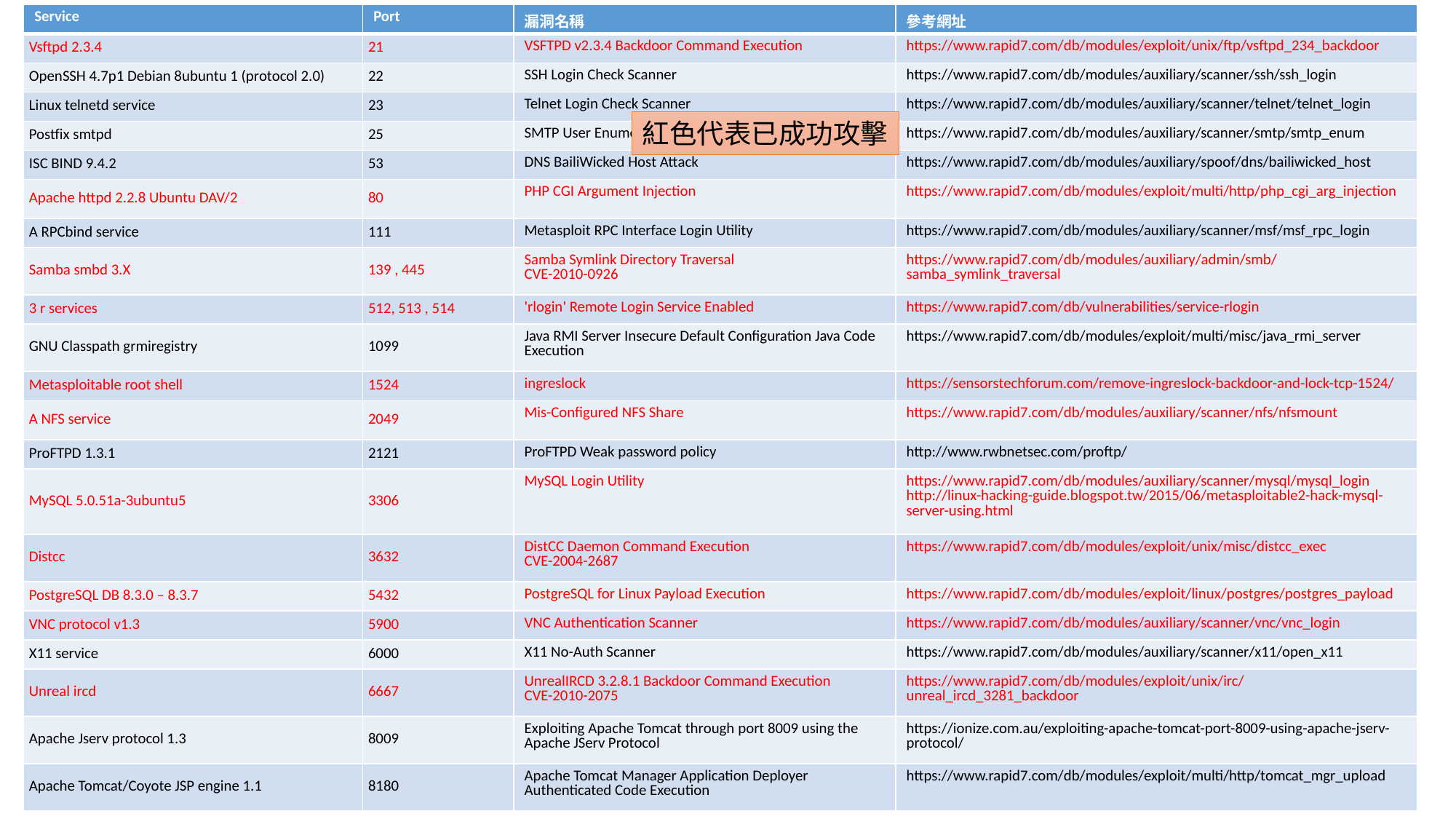

| Service | Port | 漏洞名稱 | 參考網址 |
| --- | --- | --- | --- |
| Vsftpd 2.3.4 | 21 | VSFTPD v2.3.4 Backdoor Command Execution | https://www.rapid7.com/db/modules/exploit/unix/ftp/vsftpd\_234\_backdoor |
| OpenSSH 4.7p1 Debian 8ubuntu 1 (protocol 2.0) | 22 | SSH Login Check Scanner | https://www.rapid7.com/db/modules/auxiliary/scanner/ssh/ssh\_login |
| Linux telnetd service | 23 | Telnet Login Check Scanner | https://www.rapid7.com/db/modules/auxiliary/scanner/telnet/telnet\_login |
| Postfix smtpd | 25 | SMTP User Enumeration Utility | https://www.rapid7.com/db/modules/auxiliary/scanner/smtp/smtp\_enum |
| ISC BIND 9.4.2 | 53 | DNS BailiWicked Host Attack | https://www.rapid7.com/db/modules/auxiliary/spoof/dns/bailiwicked\_host |
| Apache httpd 2.2.8 Ubuntu DAV/2 | 80 | PHP CGI Argument Injection | https://www.rapid7.com/db/modules/exploit/multi/http/php\_cgi\_arg\_injection |
| A RPCbind service | 111 | Metasploit RPC Interface Login Utility | https://www.rapid7.com/db/modules/auxiliary/scanner/msf/msf\_rpc\_login |
| Samba smbd 3.X | 139 , 445 | Samba Symlink Directory Traversal CVE-2010-0926 | https://www.rapid7.com/db/modules/auxiliary/admin/smb/samba\_symlink\_traversal |
| 3 r services | 512, 513 , 514 | 'rlogin' Remote Login Service Enabled | https://www.rapid7.com/db/vulnerabilities/service-rlogin |
| GNU Classpath grmiregistry | 1099 | Java RMI Server Insecure Default Configuration Java Code Execution | https://www.rapid7.com/db/modules/exploit/multi/misc/java\_rmi\_server |
| Metasploitable root shell | 1524 | ingreslock | https://sensorstechforum.com/remove-ingreslock-backdoor-and-lock-tcp-1524/ |
| A NFS service | 2049 | Mis-Configured NFS Share | https://www.rapid7.com/db/modules/auxiliary/scanner/nfs/nfsmount |
| ProFTPD 1.3.1 | 2121 | ProFTPD Weak password policy | http://www.rwbnetsec.com/proftp/ |
| MySQL 5.0.51a-3ubuntu5 | 3306 | MySQL Login Utility | https://www.rapid7.com/db/modules/auxiliary/scanner/mysql/mysql\_login http://linux-hacking-guide.blogspot.tw/2015/06/metasploitable2-hack-mysql-server-using.html |
| Distcc | 3632 | DistCC Daemon Command Execution CVE-2004-2687 | https://www.rapid7.com/db/modules/exploit/unix/misc/distcc\_exec |
| PostgreSQL DB 8.3.0 – 8.3.7 | 5432 | PostgreSQL for Linux Payload Execution | https://www.rapid7.com/db/modules/exploit/linux/postgres/postgres\_payload |
| VNC protocol v1.3 | 5900 | VNC Authentication Scanner | https://www.rapid7.com/db/modules/auxiliary/scanner/vnc/vnc\_login |
| X11 service | 6000 | X11 No-Auth Scanner | https://www.rapid7.com/db/modules/auxiliary/scanner/x11/open\_x11 |
| Unreal ircd | 6667 | UnrealIRCD 3.2.8.1 Backdoor Command Execution CVE-2010-2075 | https://www.rapid7.com/db/modules/exploit/unix/irc/unreal\_ircd\_3281\_backdoor |
| Apache Jserv protocol 1.3 | 8009 | Exploiting Apache Tomcat through port 8009 using the Apache JServ Protocol | https://ionize.com.au/exploiting-apache-tomcat-port-8009-using-apache-jserv-protocol/ |
| Apache Tomcat/Coyote JSP engine 1.1 | 8180 | Apache Tomcat Manager Application Deployer Authenticated Code Execution | https://www.rapid7.com/db/modules/exploit/multi/http/tomcat\_mgr\_upload |
紅色代表已成功攻擊